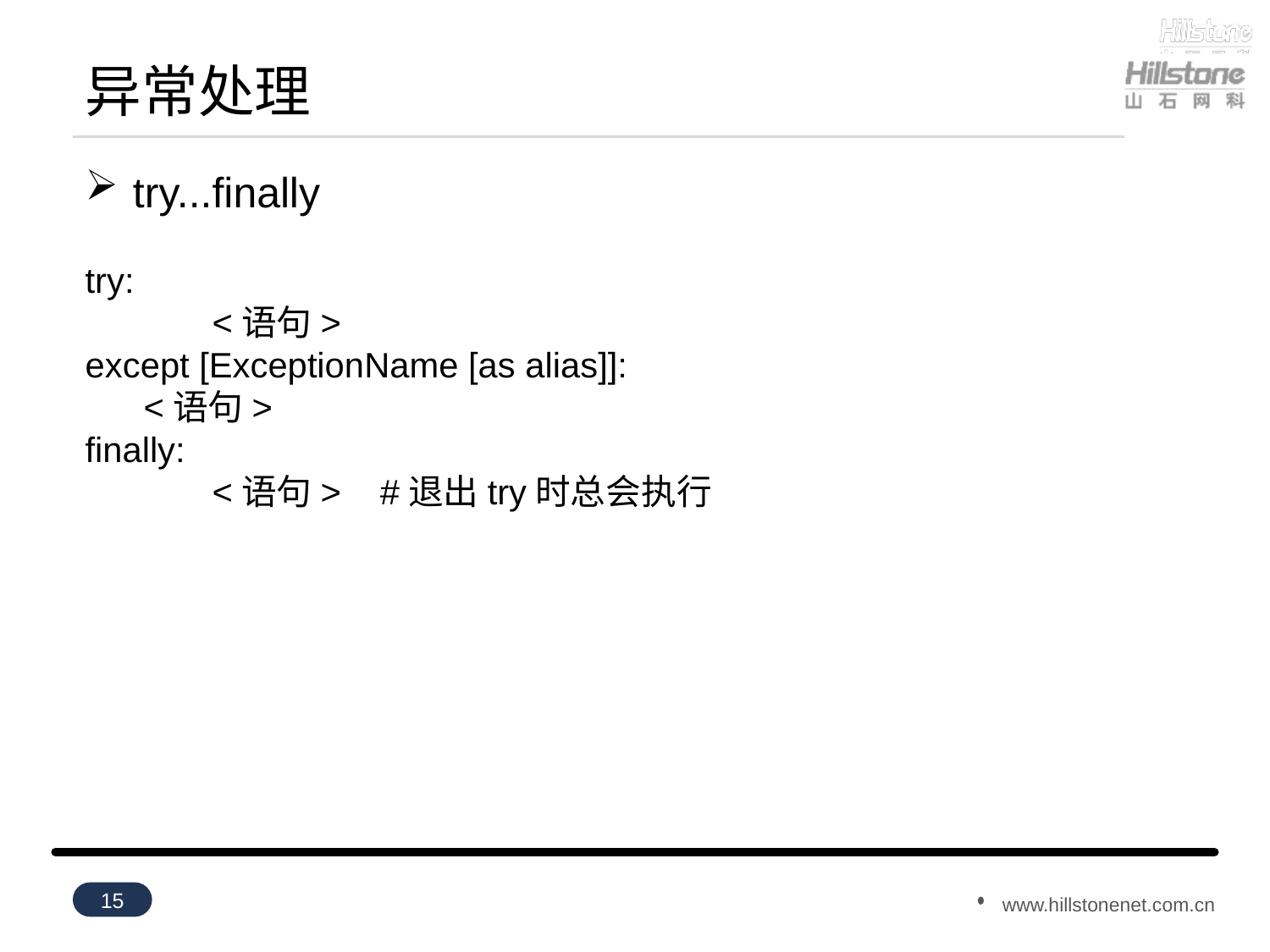

# 异常处理
try...finally

try:
	<语句>
except [ExceptionName [as alias]]:
      <语句>
finally:
	<语句>    #退出try时总会执行